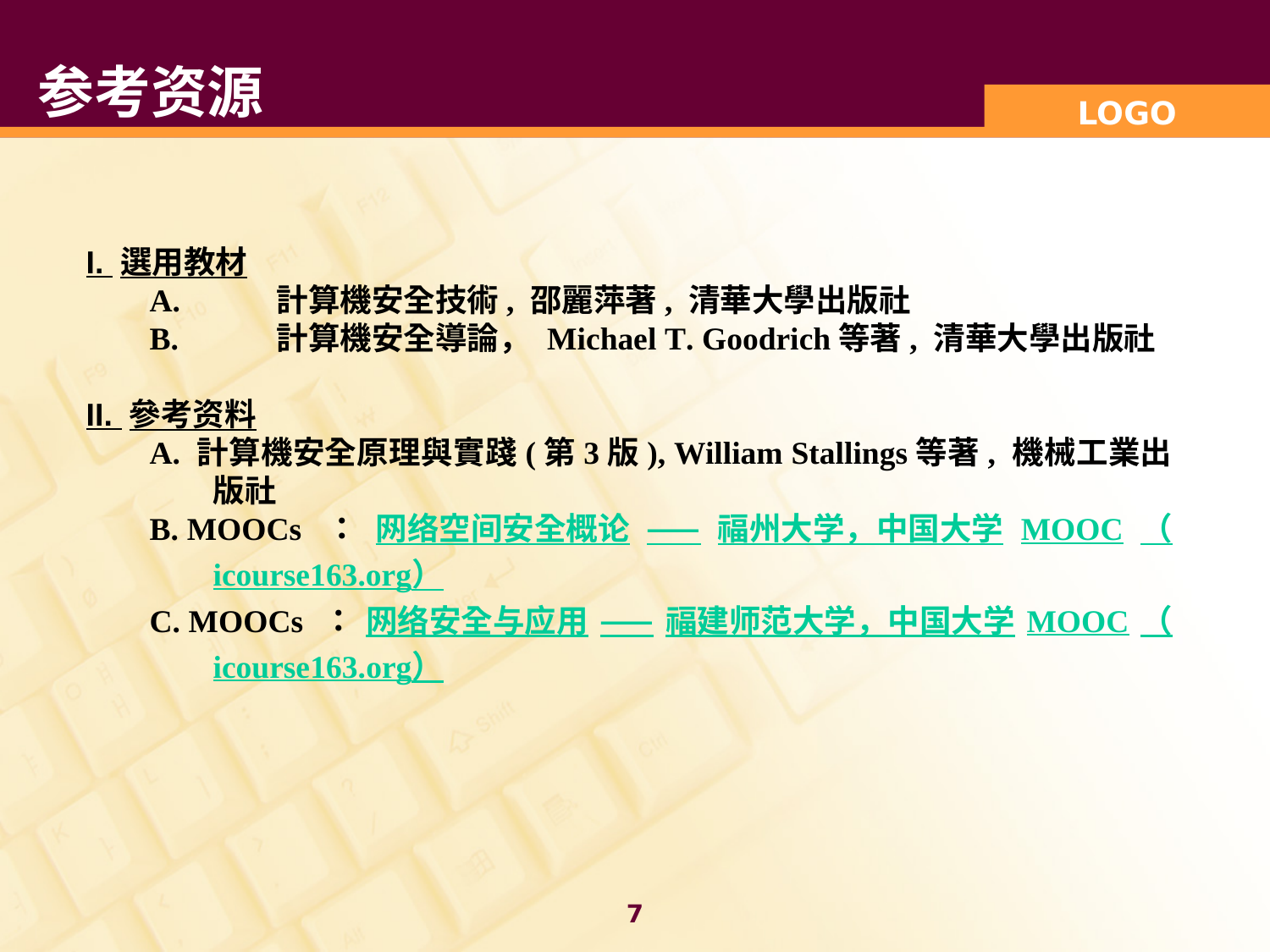

# 参考资源
I. 選用教材
A.	計算機安全技術, 邵麗萍著, 清華大學出版社
B.	計算機安全導論， Michael T. Goodrich等著, 清華大學出版社

II. 參考资料
A. 計算機安全原理與實踐(第3版), William Stallings等著, 機械工業出版社
B. MOOCs：网络空间安全概论——福州大学，中国大学MOOC（icourse163.org）
C. MOOCs：网络安全与应用——福建师范大学，中国大学MOOC（icourse163.org）